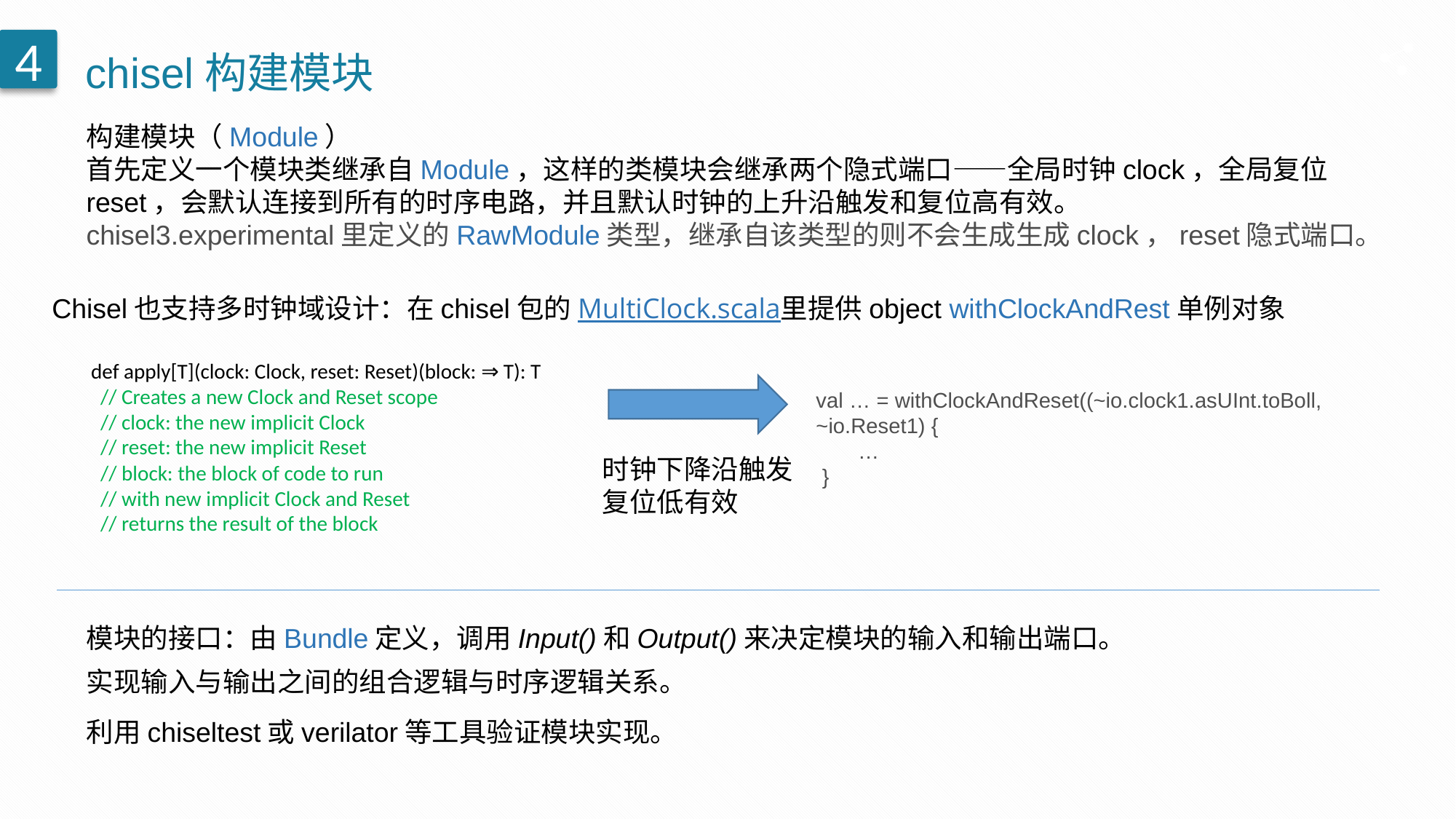

chisel构建模块
4

构建模块（Module）
首先定义一个模块类继承自Module，这样的类模块会继承两个隐式端口——全局时钟clock，全局复位reset，会默认连接到所有的时序电路，并且默认时钟的上升沿触发和复位高有效。
chisel3.experimental里定义的RawModule类型，继承自该类型的则不会生成生成clock，reset隐式端口。
Chisel也支持多时钟域设计：在chisel包的MultiClock.scala里提供object withClockAndRest单例对象
 def apply[T](clock: Clock, reset: Reset)(block: ⇒ T): T
   // Creates a new Clock and Reset scope
   // clock: the new implicit Clock
   // reset: the new implicit Reset
   // block: the block of code to run
   // with new implicit Clock and Reset
   // returns the result of the block

val … = withClockAndReset((~io.clock1.asUInt.toBoll, ~io.Reset1) {
       …
 }
时钟下降沿触发
复位低有效
模块的接口：由Bundle定义，调用Input()和Output()来决定模块的输入和输出端口。
实现输入与输出之间的组合逻辑与时序逻辑关系。
利用chiseltest或verilator等工具验证模块实现。